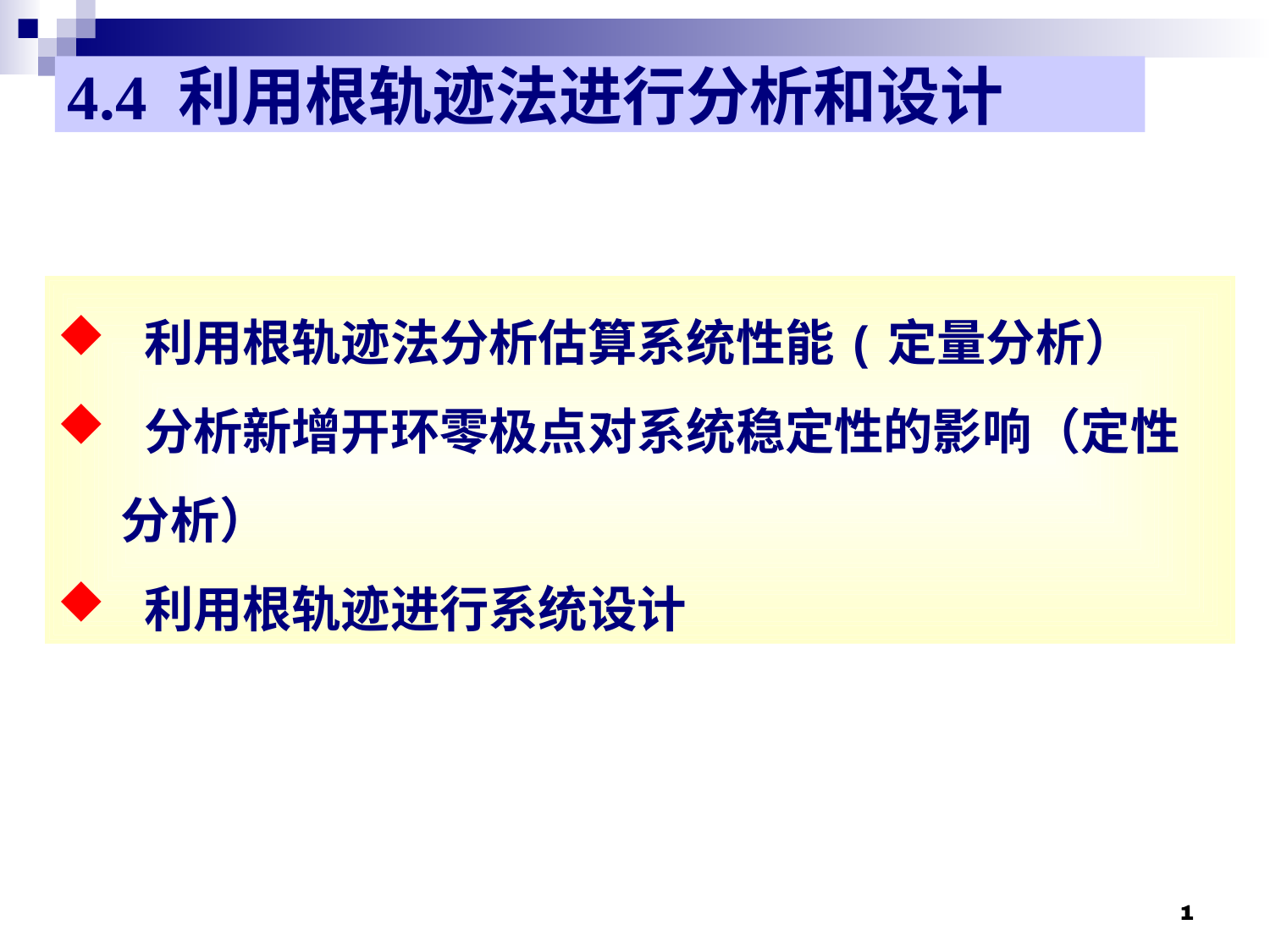

4.4 利用根轨迹法进行分析和设计
 利用根轨迹法分析估算系统性能(定量分析）
 分析新增开环零极点对系统稳定性的影响（定性分析）
 利用根轨迹进行系统设计
1
1